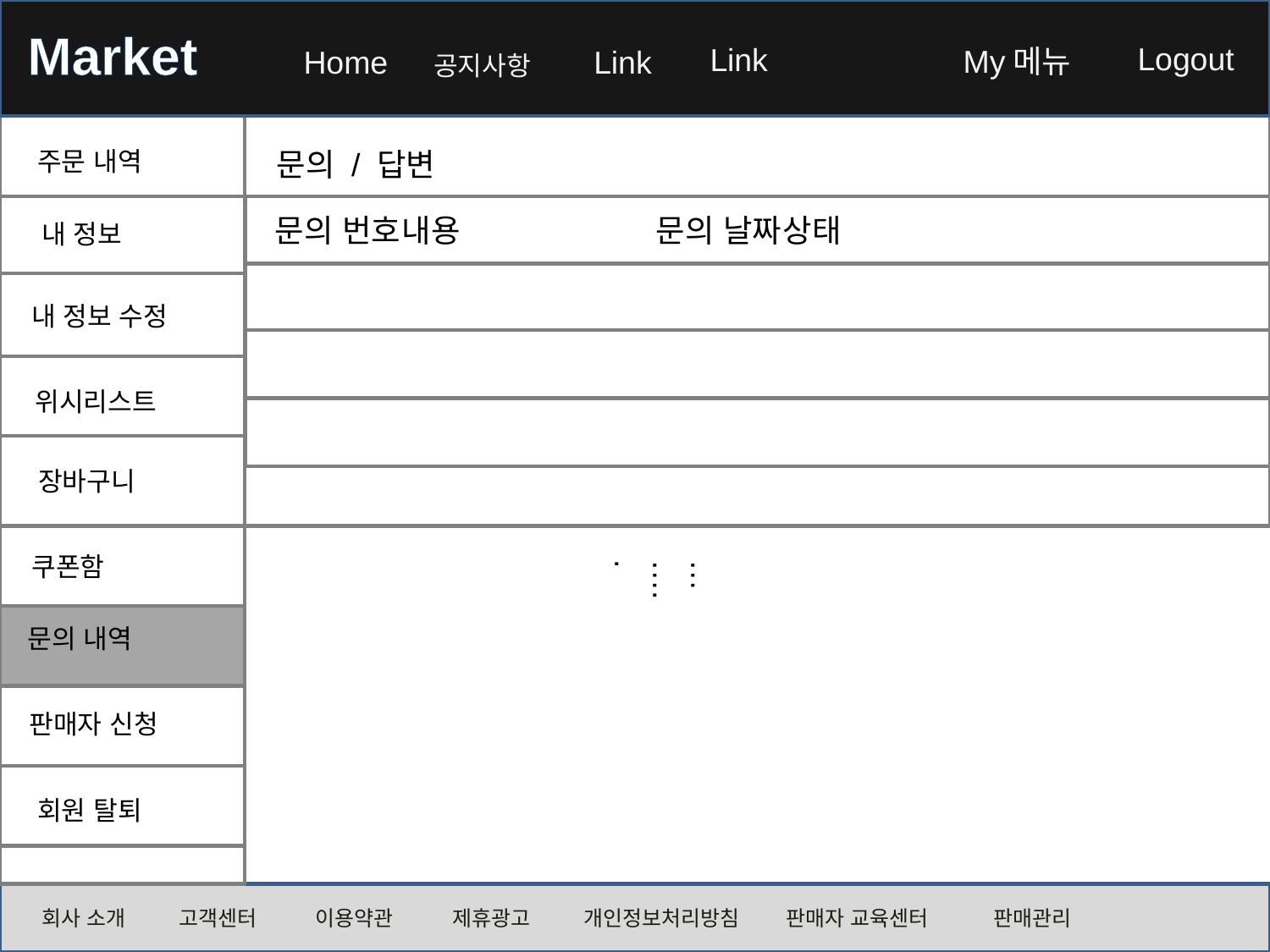

Market
Logout
Link
My메뉴
Home
Link
공지사항
문의 내역 클릭 시

주문 내역
문의 / 답변

문의 번호	내용		문의 날짜	상태
내 정보

내 정보 수정

위시리스트

장바구니

쿠폰함
……..

문의 내역

판매자 신청

회원 탈퇴

회사 소개         고객센터          이용약관          제휴광고         개인정보처리방침        판매자 교육센터           판매관리